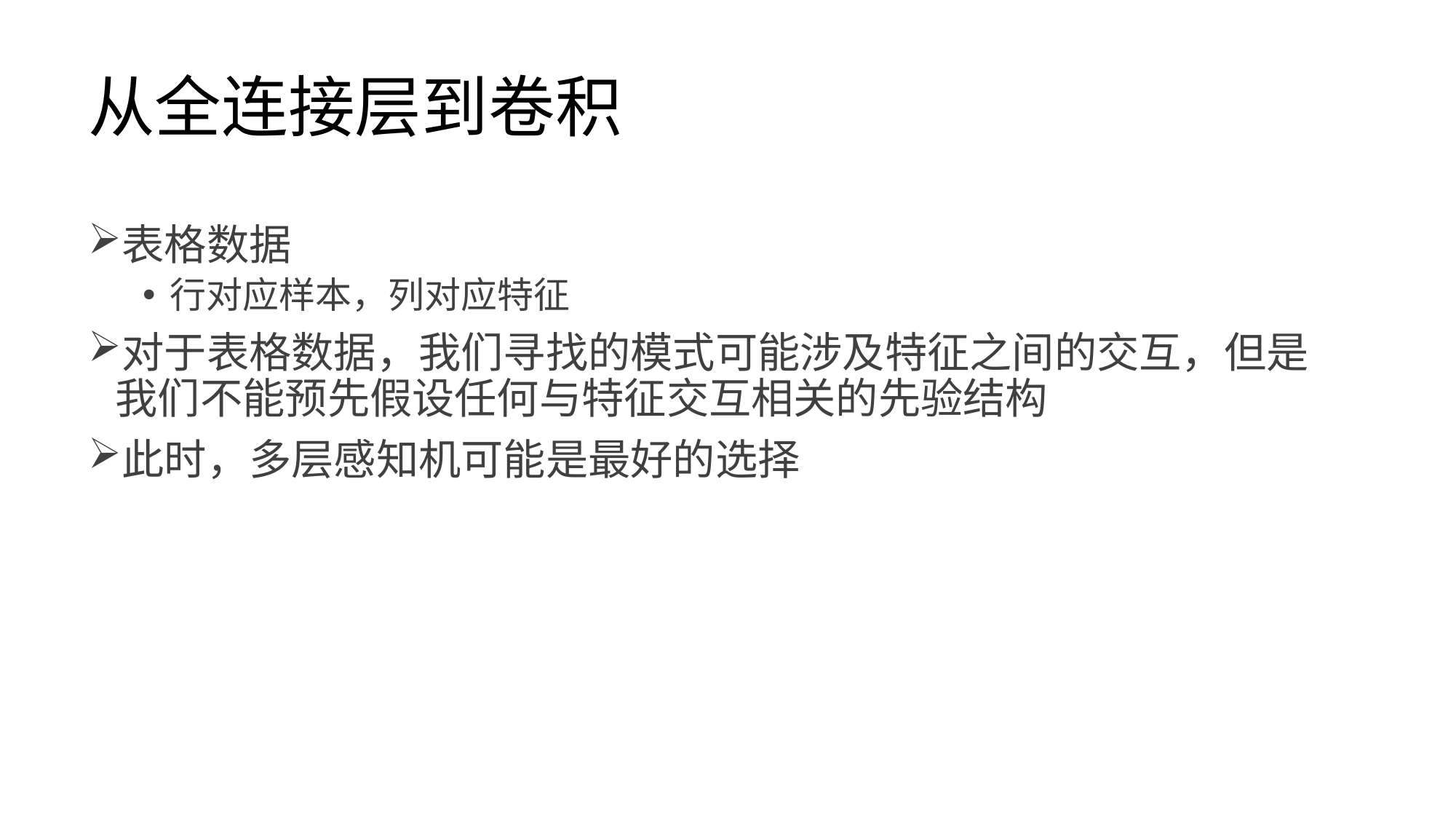

# 从全连接层到卷积
表格数据
行对应样本，列对应特征
对于表格数据，我们寻找的模式可能涉及特征之间的交互，但是我们不能预先假设任何与特征交互相关的先验结构
此时，多层感知机可能是最好的选择